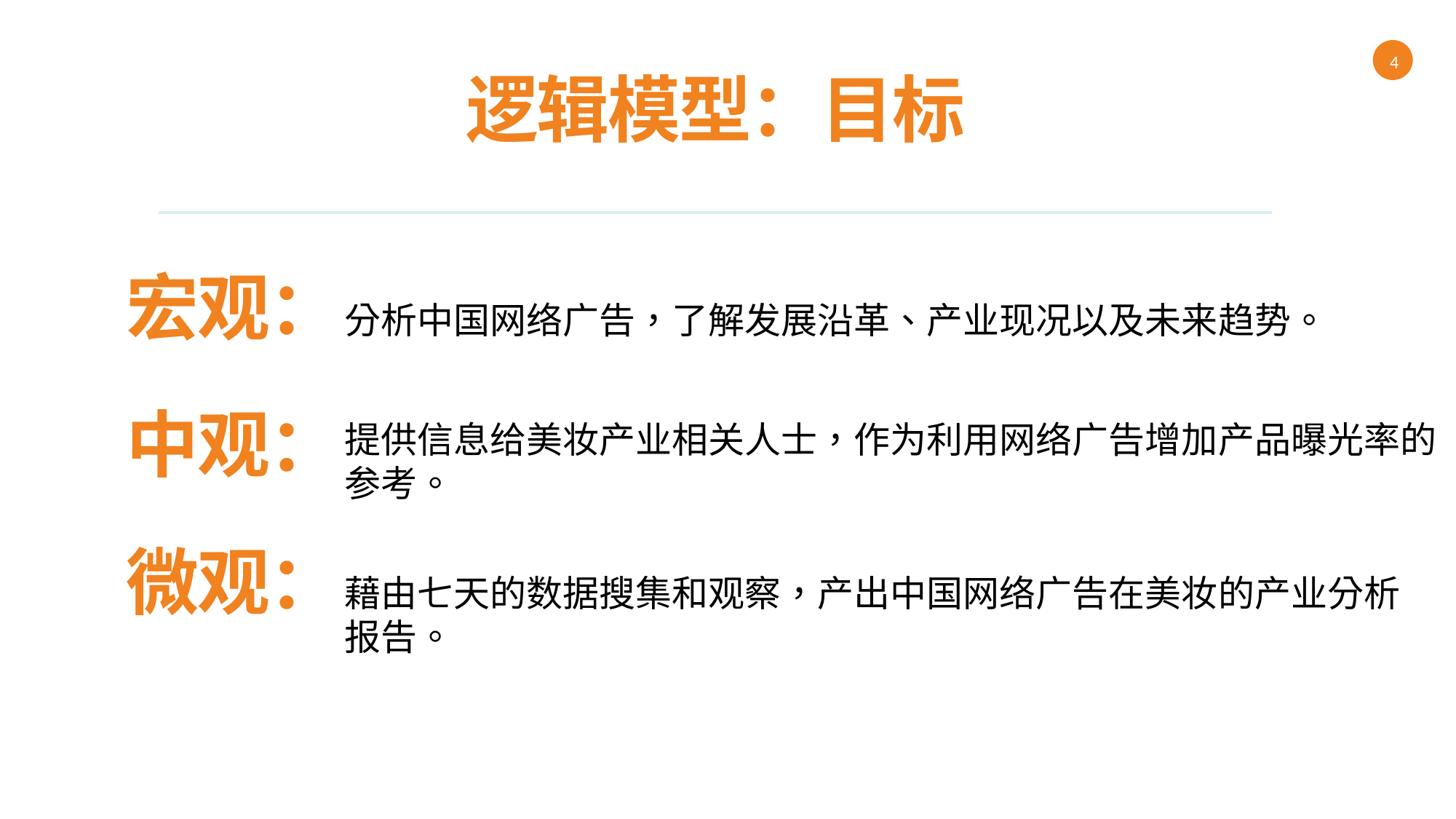

4
逻辑模型：目标
宏观：
分析中国网络广告，了解发展沿革、产业现况以及未来趋势。
中观：
提供信息给美妆产业相关人士，作为利用网络广告增加产品曝光率的参考。

微观：
藉由七天的数据搜集和观察，产出中国网络广告在美妆的产业分析报告。